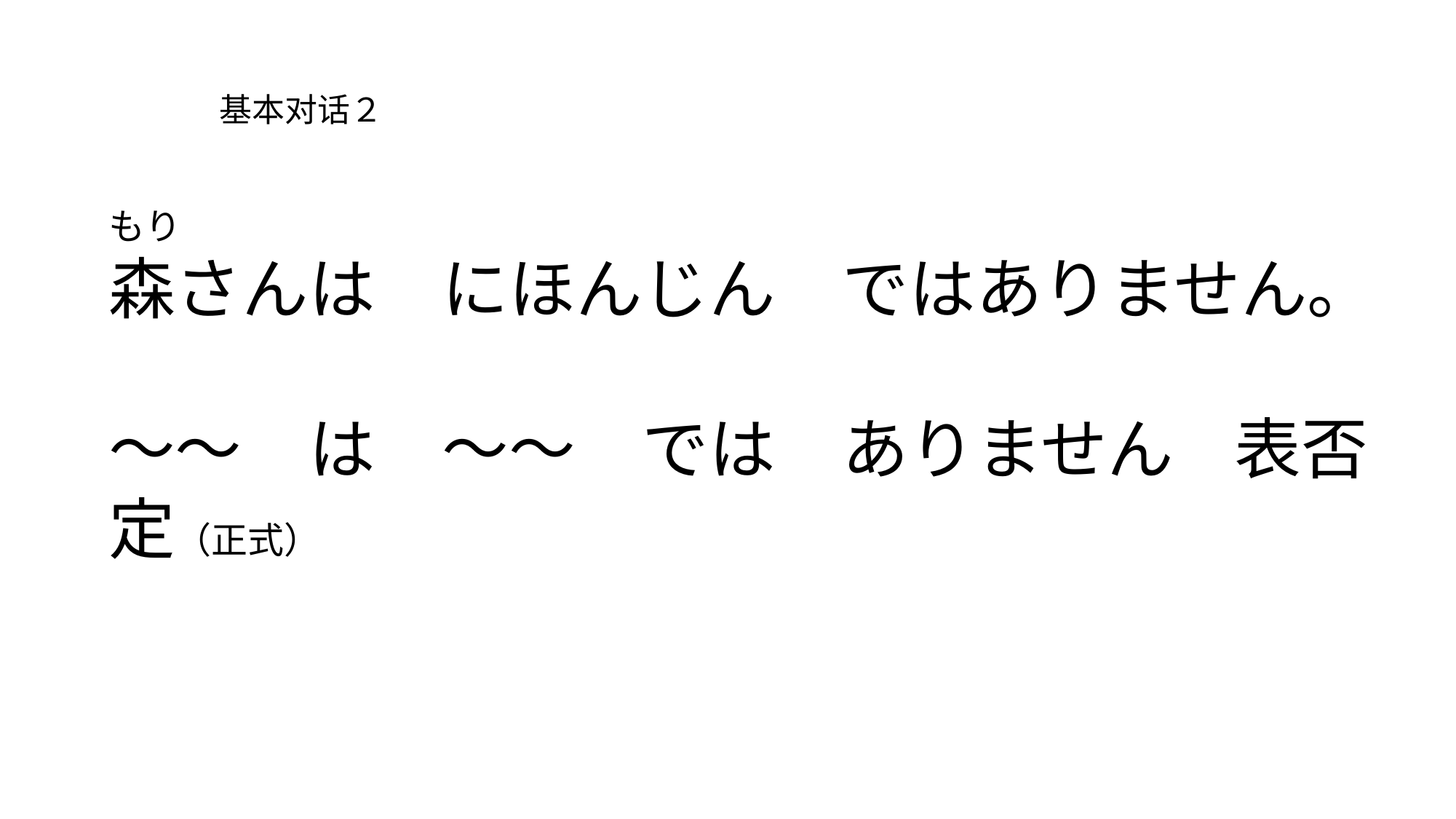

# 基本对话２
もり
森さんは　にほんじん　ではありません。

～～　は　～～　では　ありません    表否定（正式）